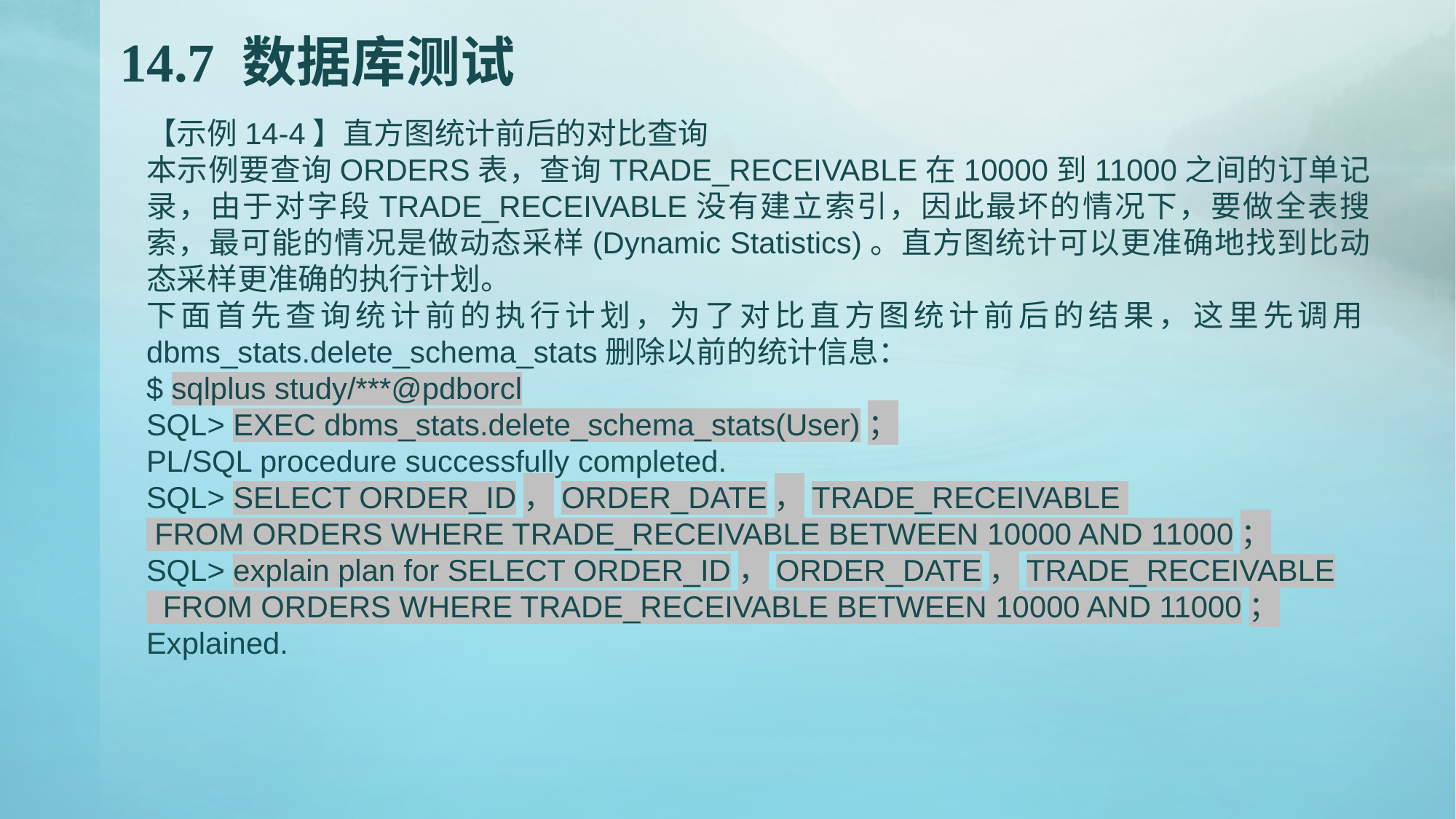

# 14.7 数据库测试
【示例14-4】直方图统计前后的对比查询
本示例要查询ORDERS表，查询TRADE_RECEIVABLE在10000到11000之间的订单记录，由于对字段TRADE_RECEIVABLE没有建立索引，因此最坏的情况下，要做全表搜索，最可能的情况是做动态采样(Dynamic Statistics)。直方图统计可以更准确地找到比动态采样更准确的执行计划。
下面首先查询统计前的执行计划，为了对比直方图统计前后的结果，这里先调用dbms_stats.delete_schema_stats删除以前的统计信息：
$ sqlplus study/***@pdborcl
SQL> EXEC dbms_stats.delete_schema_stats(User)；
PL/SQL procedure successfully completed.
SQL> SELECT ORDER_ID，ORDER_DATE，TRADE_RECEIVABLE
 FROM ORDERS WHERE TRADE_RECEIVABLE BETWEEN 10000 AND 11000；
SQL> explain plan for SELECT ORDER_ID，ORDER_DATE，TRADE_RECEIVABLE
  FROM ORDERS WHERE TRADE_RECEIVABLE BETWEEN 10000 AND 11000；
Explained.